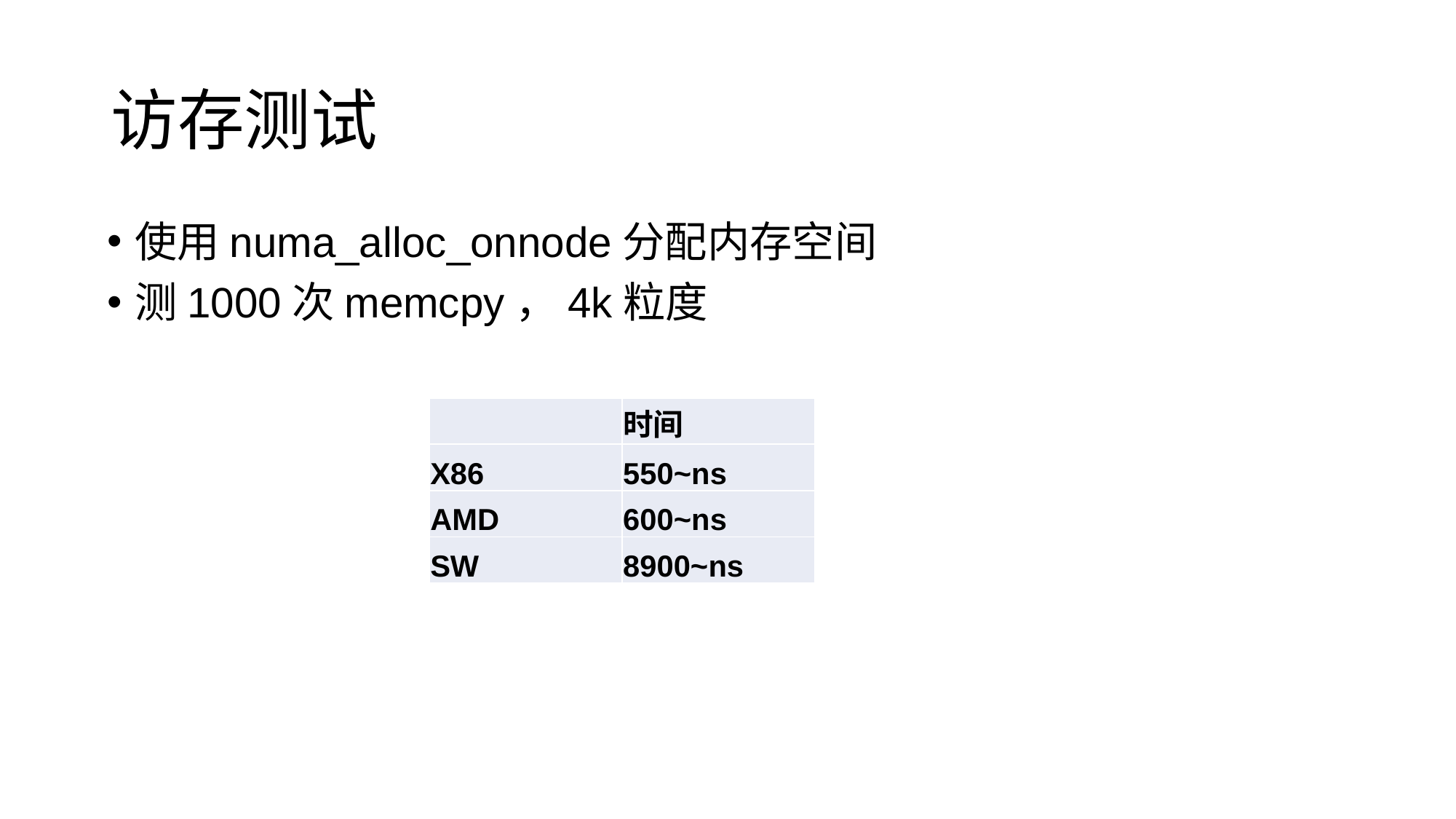

# 访存测试
使用numa_alloc_onnode分配内存空间
测1000次memcpy，4k粒度

|  | 时间 |
| --- | --- |
| X86 | 550~ns |
| AMD | 600~ns |
| SW | 8900~ns |